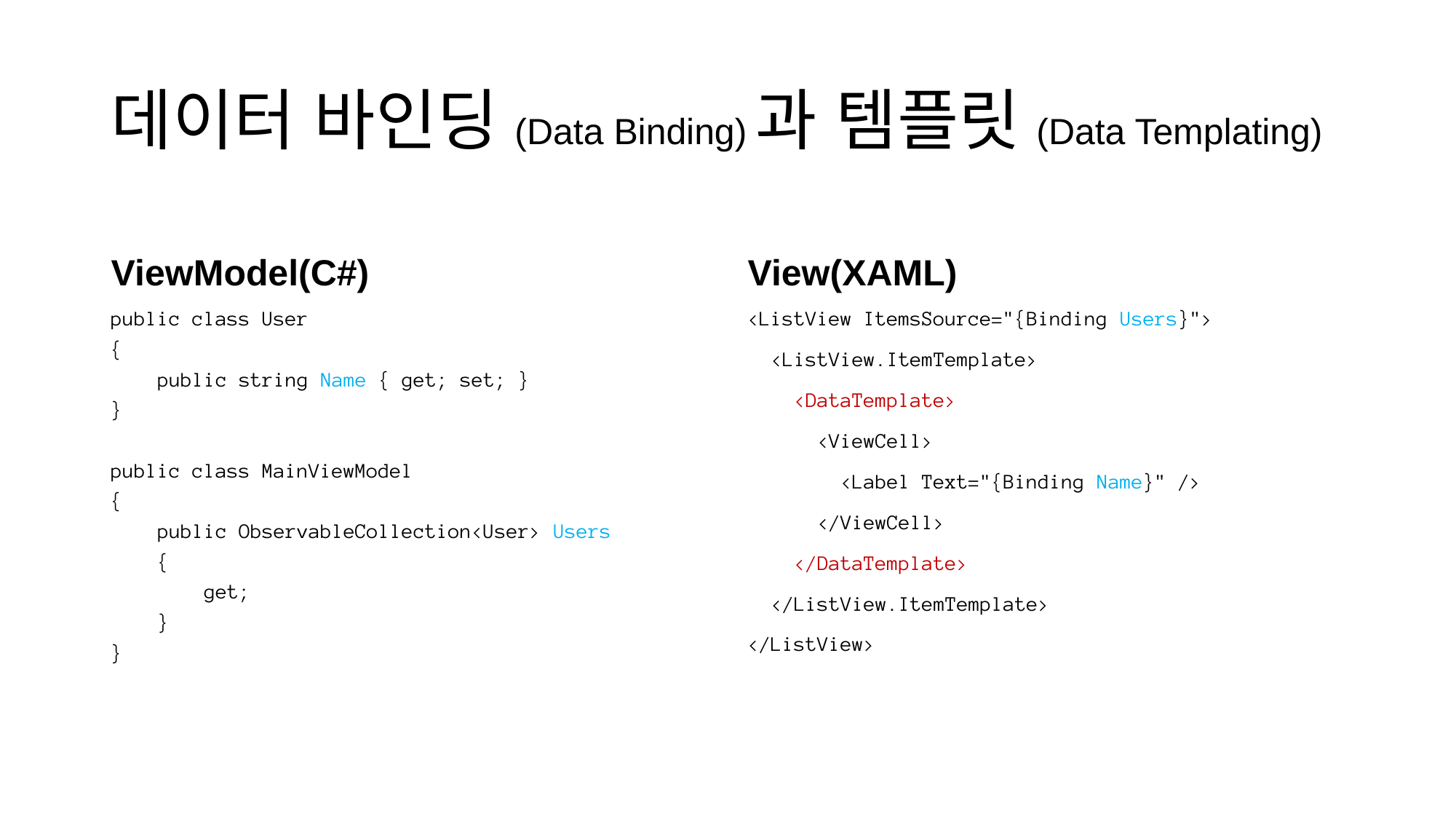

# 데이터 바인딩(Data Binding)과 템플릿(Data Templating)
ViewModel(C#)
View(XAML)
public class User
{
    public string Name { get; set; }
}

public class MainViewModel
{
    public ObservableCollection<User> Users
    {
        get;
    }
}
<ListView ItemsSource="{Binding Users}">
  <ListView.ItemTemplate>
    <DataTemplate>
      <ViewCell>
        <Label Text="{Binding Name}" />
      </ViewCell>
    </DataTemplate>
  </ListView.ItemTemplate>
</ListView>